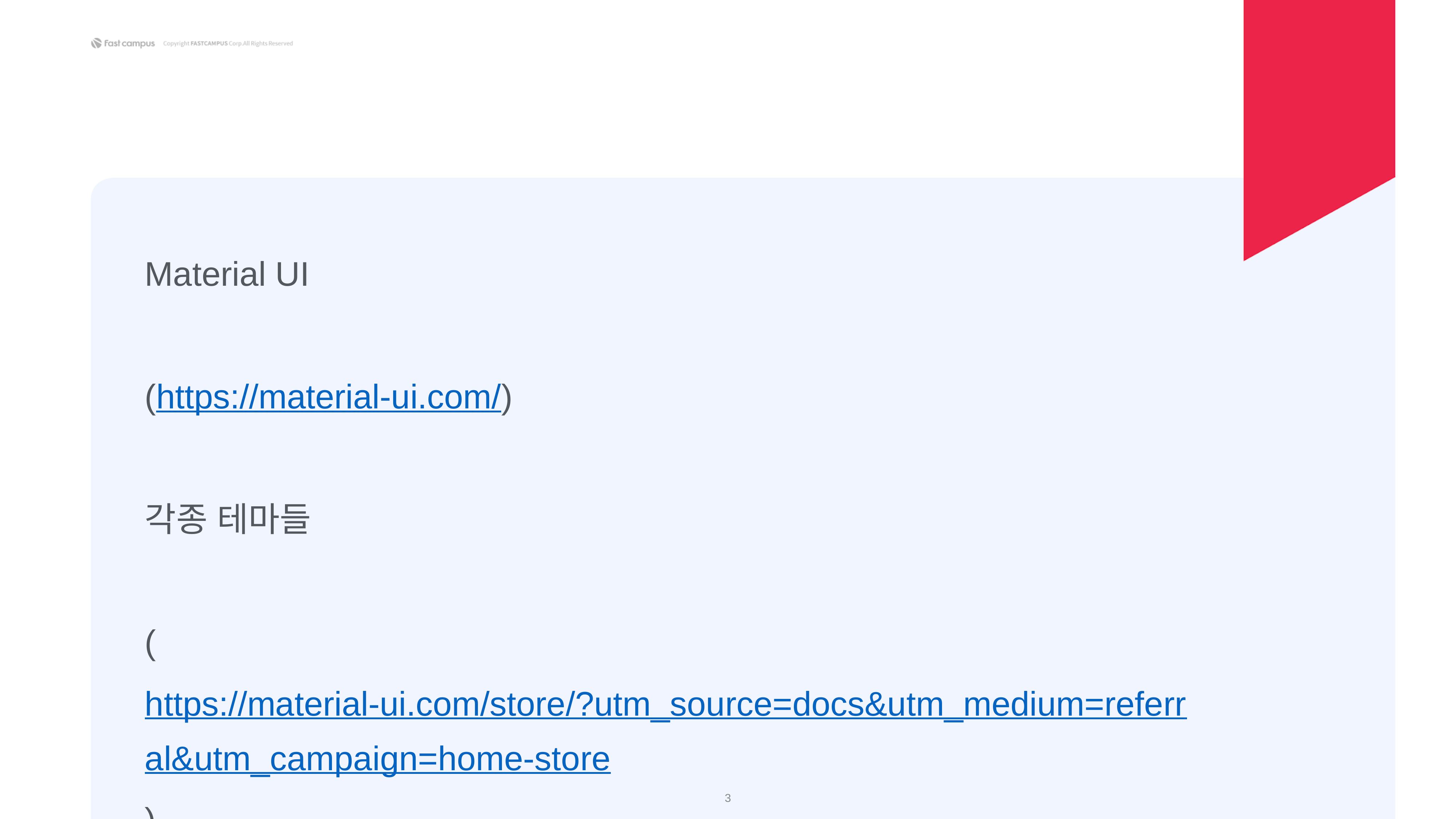

Material UI

(https://material-ui.com/)

각종 테마들

(https://material-ui.com/store/?utm_source=docs&utm_medium=referral&utm_campaign=home-store)

3